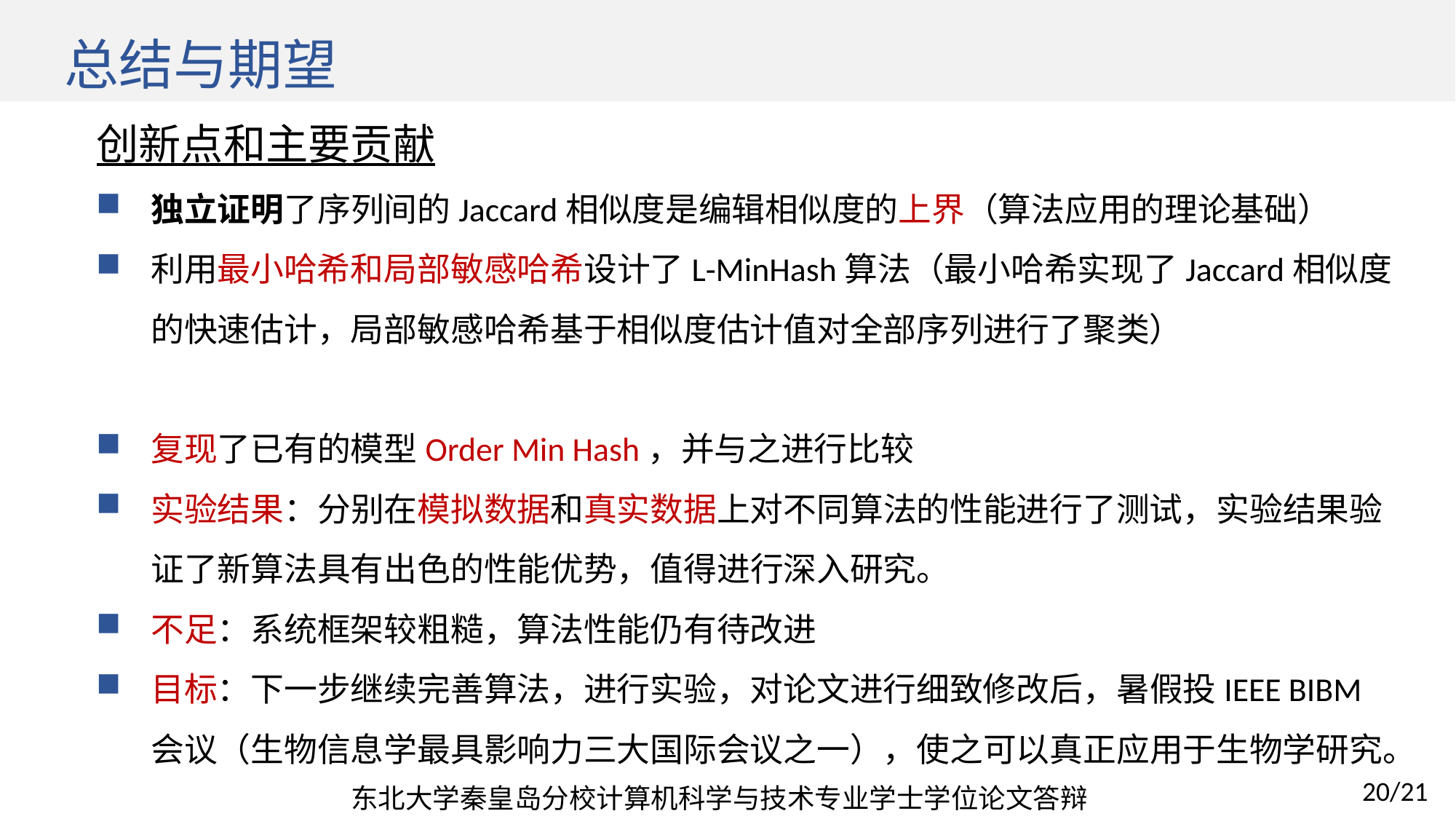

# 总结与期望
创新点和主要贡献
独立证明了序列间的Jaccard相似度是编辑相似度的上界（算法应用的理论基础）
利用最小哈希和局部敏感哈希设计了L-MinHash算法（最小哈希实现了Jaccard相似度的快速估计，局部敏感哈希基于相似度估计值对全部序列进行了聚类）

复现了已有的模型Order Min Hash，并与之进行比较
实验结果：分别在模拟数据和真实数据上对不同算法的性能进行了测试，实验结果验证了新算法具有出色的性能优势，值得进行深入研究。
不足：系统框架较粗糙，算法性能仍有待改进
目标：下一步继续完善算法，进行实验，对论文进行细致修改后，暑假投IEEE BIBM会议（生物信息学最具影响力三大国际会议之一），使之可以真正应用于生物学研究。
东北大学秦皇岛分校计算机科学与技术专业学士学位论文答辩
20/21